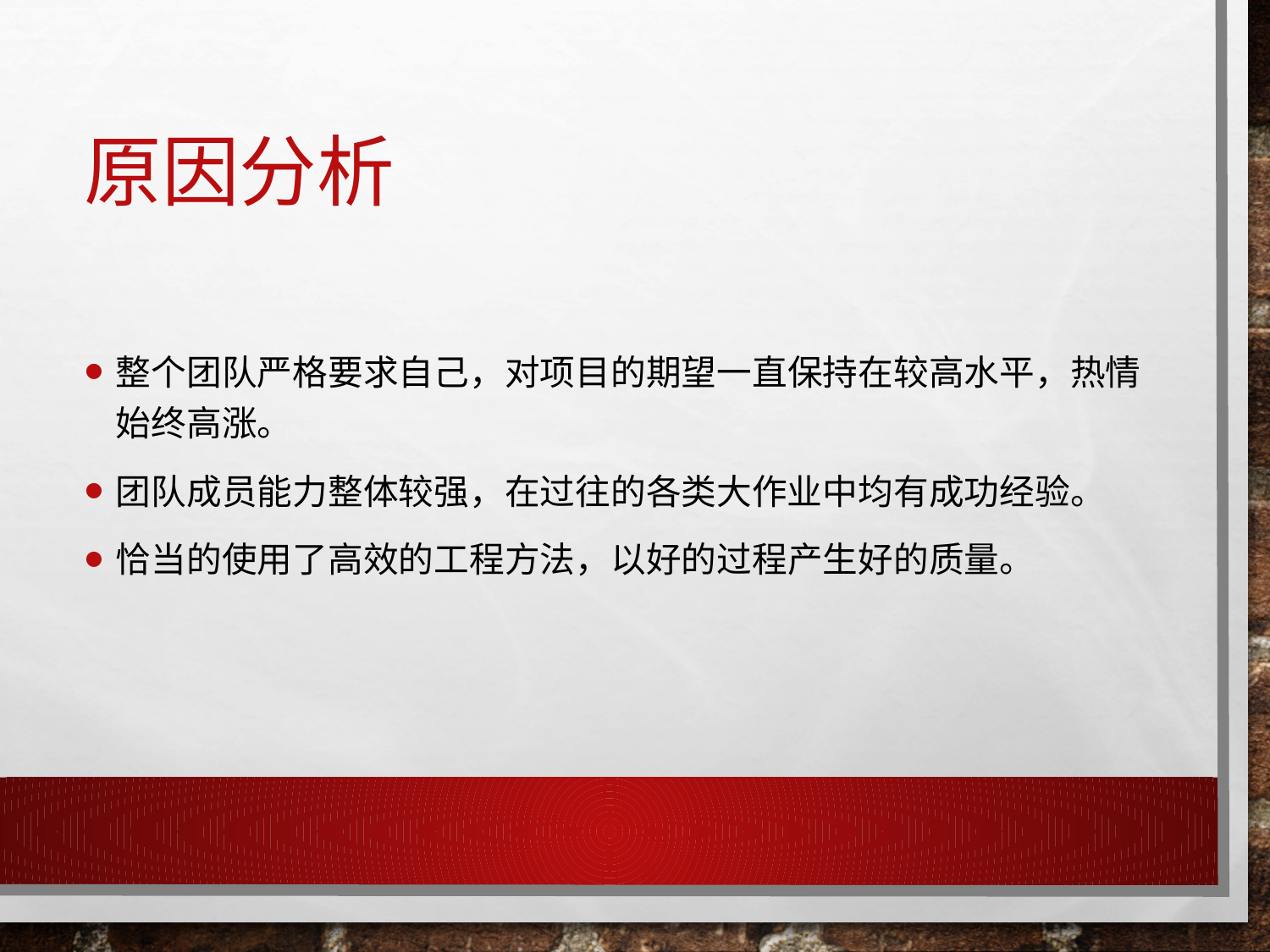

# 原因分析
整个团队严格要求自己，对项目的期望一直保持在较高水平，热情始终高涨。
团队成员能力整体较强，在过往的各类大作业中均有成功经验。
恰当的使用了高效的工程方法，以好的过程产生好的质量。